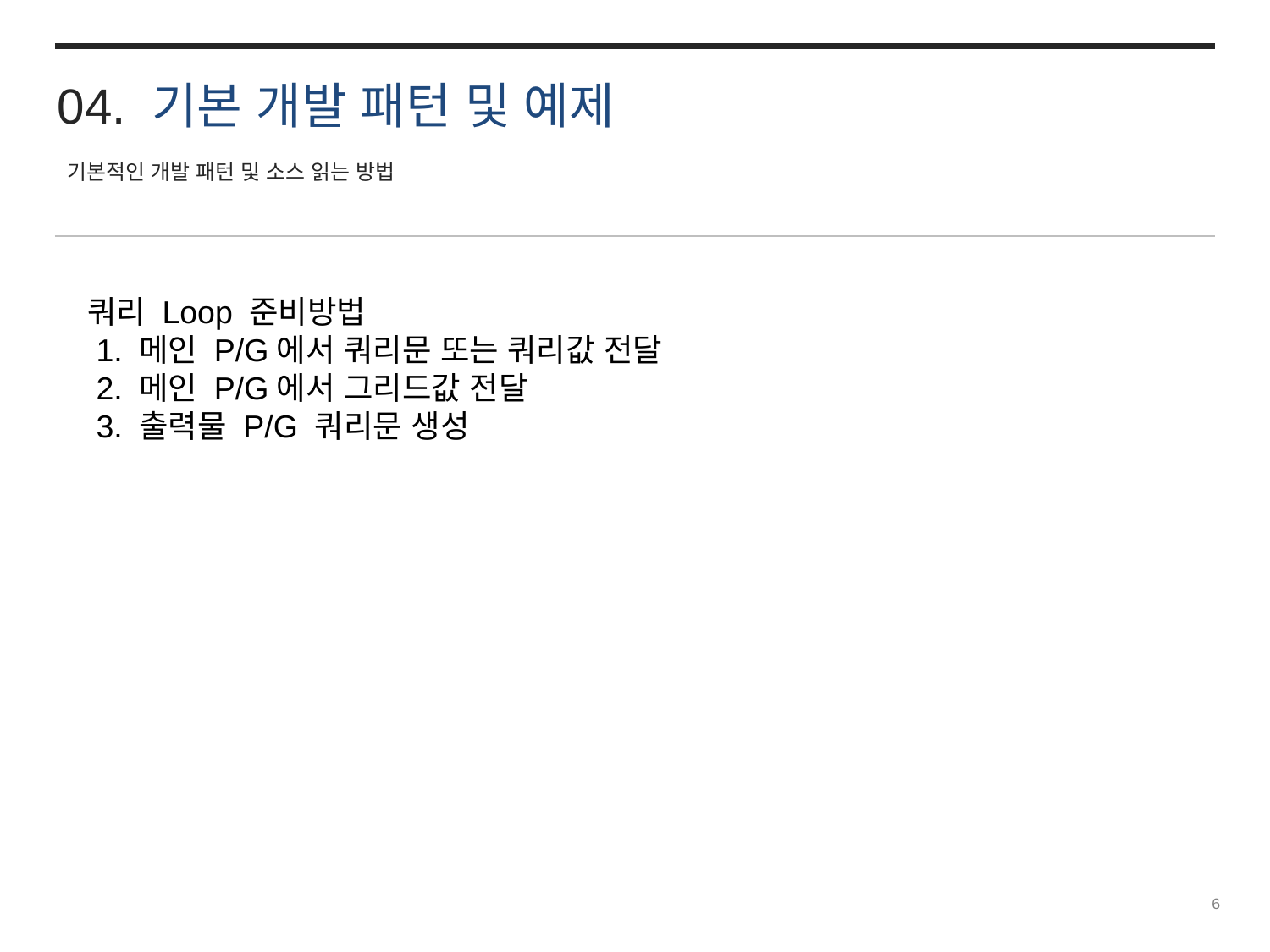

04. 기본 개발 패턴 및 예제
기본적인 개발 패턴 및 소스 읽는 방법
쿼리 Loop 준비방법
 1. 메인 P/G에서 쿼리문 또는 쿼리값 전달
 2. 메인 P/G에서 그리드값 전달
 3. 출력물 P/G 쿼리문 생성